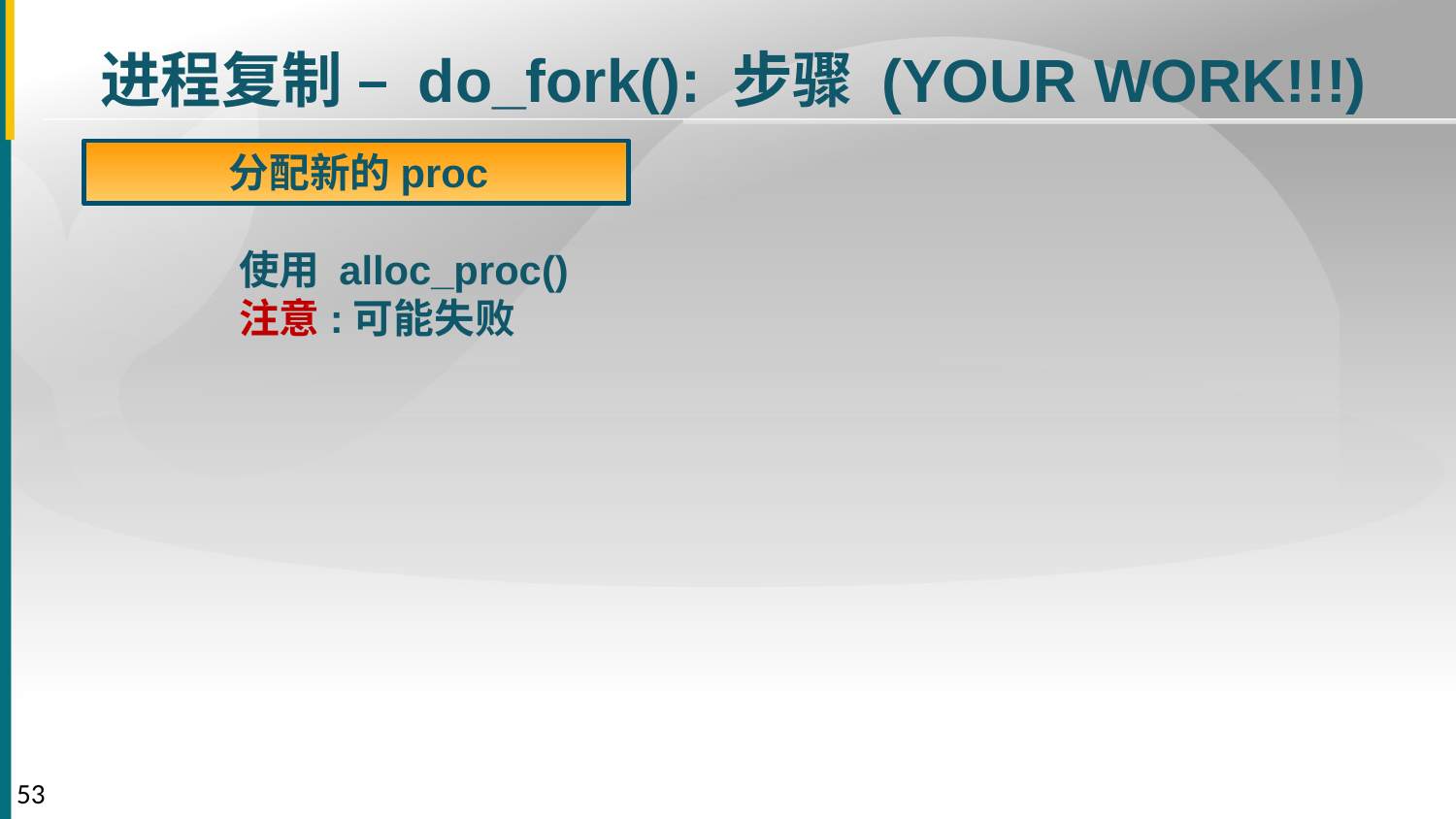

进程复制 – do_fork(): 步骤 (YOUR WORK!!!)
分配新的proc

使用 alloc_proc()
注意:可能失败
53